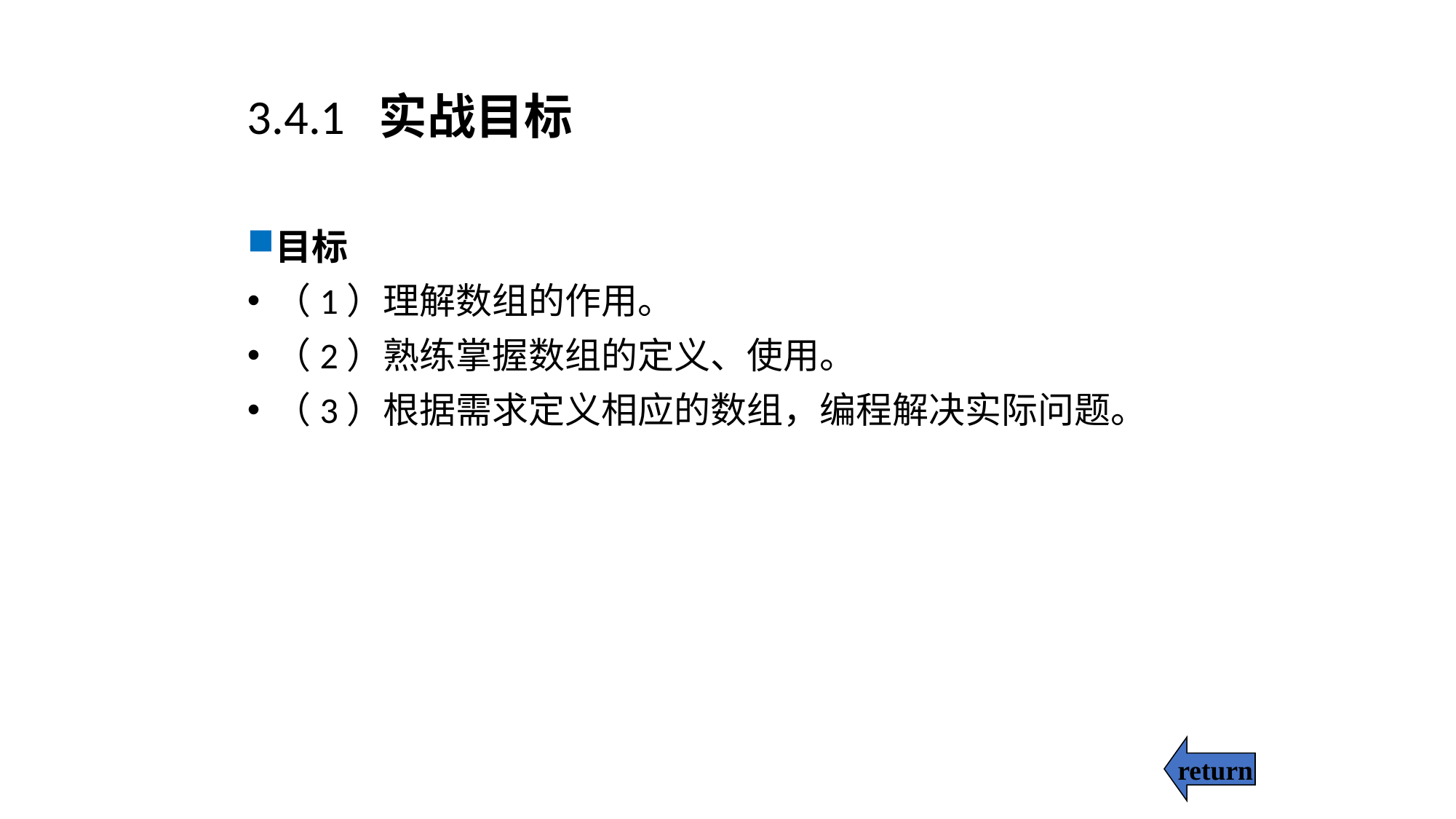

# 3.4.1  实战目标
目标
（1）理解数组的作用。
（2）熟练掌握数组的定义、使用。
（3）根据需求定义相应的数组，编程解决实际问题。

return